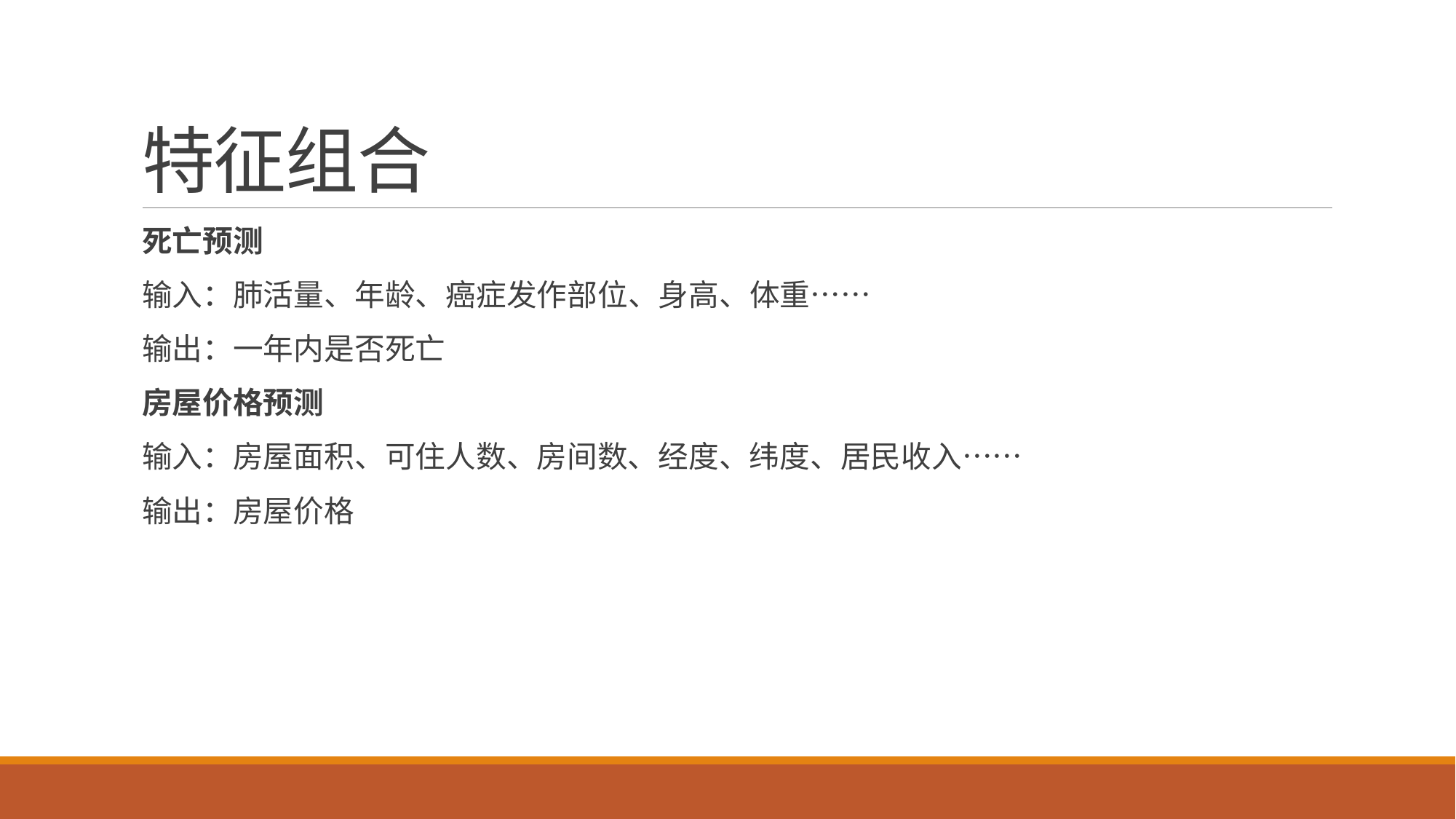

# 特征组合
死亡预测
输入：肺活量、年龄、癌症发作部位、身高、体重……
输出：一年内是否死亡
房屋价格预测
输入：房屋面积、可住人数、房间数、经度、纬度、居民收入……
输出：房屋价格